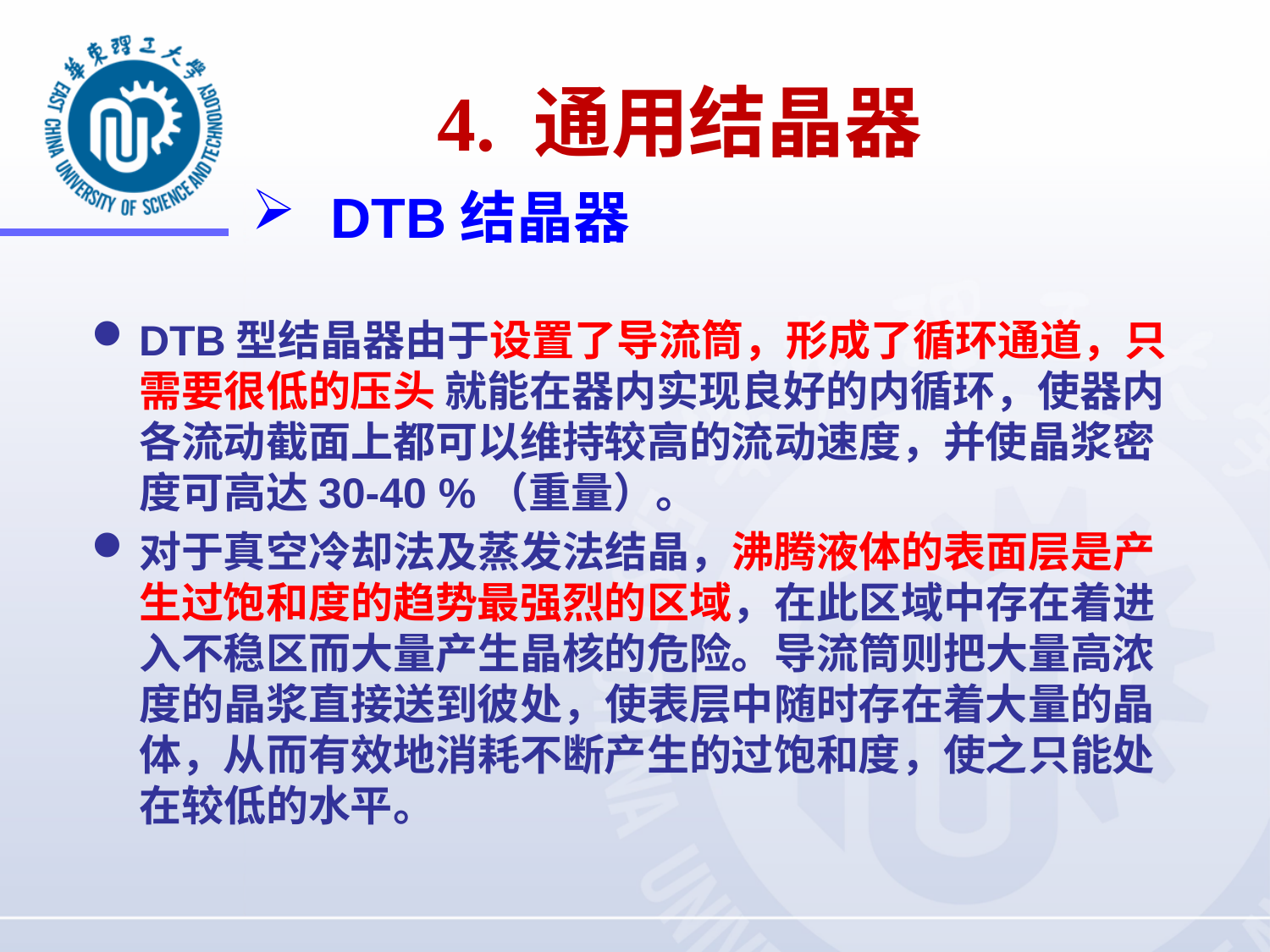

4. 通用结晶器
DTB结晶器
DTB型结晶器由于设置了导流筒，形成了循环通道，只需要很低的压头 就能在器内实现良好的内循环，使器内各流动截面上都可以维持较高的流动速度，并使晶浆密度可高达30-40 %（重量）。
对于真空冷却法及蒸发法结晶，沸腾液体的表面层是产生过饱和度的趋势最强烈的区域，在此区域中存在着进入不稳区而大量产生晶核的危险。导流筒则把大量高浓度的晶浆直接送到彼处，使表层中随时存在着大量的晶体，从而有效地消耗不断产生的过饱和度，使之只能处在较低的水平。